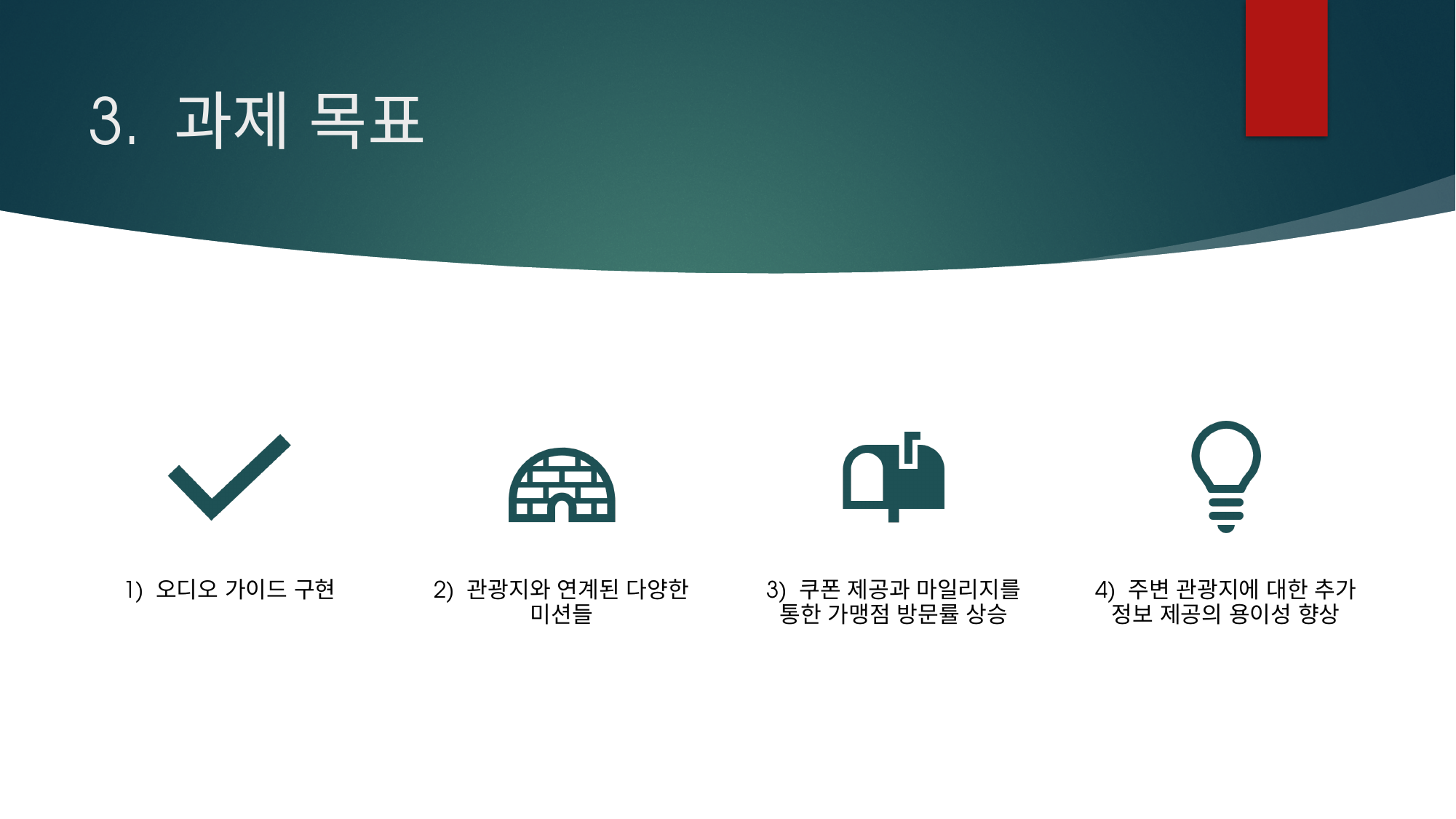

# 3. 과제 목표

1) 오디오 가이드 구현
2) 관광지와 연계된 다양한 미션들
3) 쿠폰 제공과 마일리지를 통한 가맹점 방문률 상승
4) 주변 관광지에 대한 추가 정보 제공의 용이성 향상